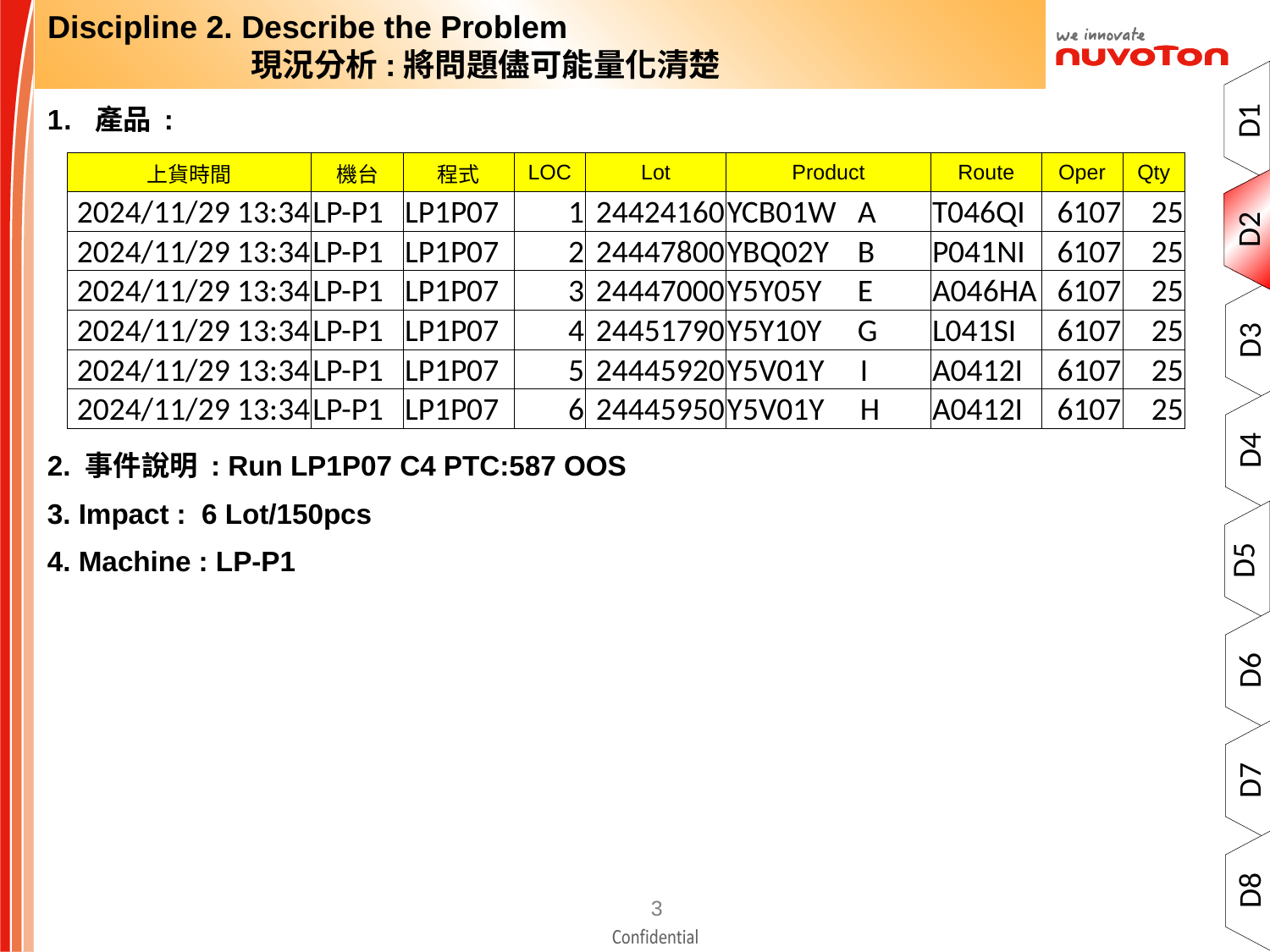

Discipline 2. Describe the Problem
                      現況分析:將問題儘可能量化清楚
D1
產品 :

2. 事件說明 : Run LP1P07 C4 PTC:587 OOS
3. Impact :  6 Lot/150pcs
4. Machine : LP-P1

| 上貨時間 | 機台 | 程式 | LOC | Lot | Product | Route | Oper | Qty |
| --- | --- | --- | --- | --- | --- | --- | --- | --- |
| 2024/11/29 13:34 | LP-P1 | LP1P07 | 1 | 24424160 | YCB01W A | T046QI | 6107 | 25 |
| 2024/11/29 13:34 | LP-P1 | LP1P07 | 2 | 24447800 | YBQ02Y B | P041NI | 6107 | 25 |
| 2024/11/29 13:34 | LP-P1 | LP1P07 | 3 | 24447000 | Y5Y05Y E | A046HA | 6107 | 25 |
| 2024/11/29 13:34 | LP-P1 | LP1P07 | 4 | 24451790 | Y5Y10Y G | L041SI | 6107 | 25 |
| 2024/11/29 13:34 | LP-P1 | LP1P07 | 5 | 24445920 | Y5V01Y I | A0412I | 6107 | 25 |
| 2024/11/29 13:34 | LP-P1 | LP1P07 | 6 | 24445950 | Y5V01Y H | A0412I | 6107 | 25 |
D2

D3

D4

D5

D6

D7

D8

3